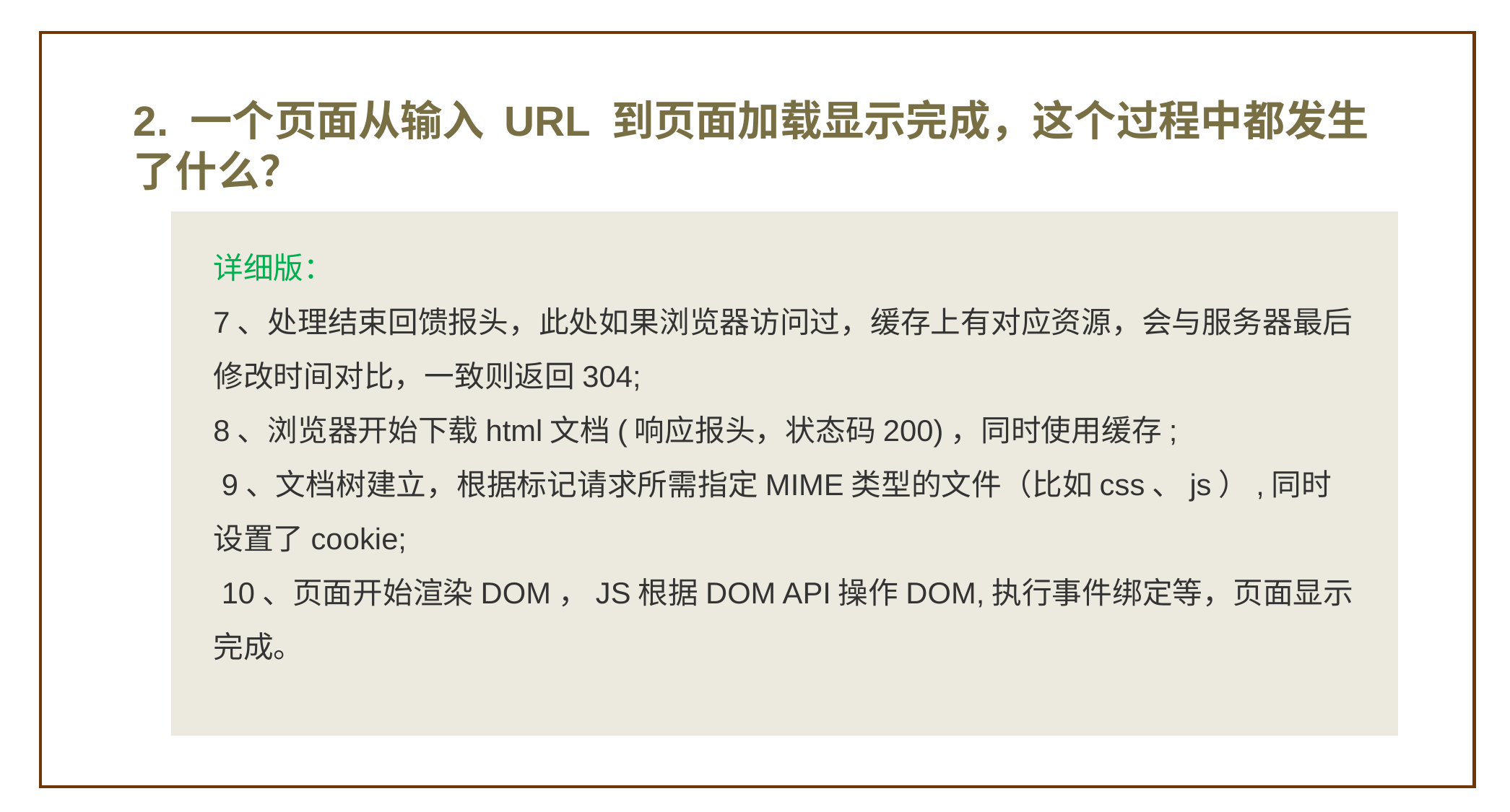

2. 一个页面从输入 URL 到页面加载显示完成，这个过程中都发生了什么？

详细版：
7、处理结束回馈报头，此处如果浏览器访问过，缓存上有对应资源，会与服务器最后修改时间对比，一致则返回304;
8、浏览器开始下载html文档(响应报头，状态码200)，同时使用缓存;
 9、文档树建立，根据标记请求所需指定MIME类型的文件（比如css、js）,同时设置了cookie;
 10、页面开始渲染DOM，JS根据DOM API操作DOM,执行事件绑定等，页面显示完成。